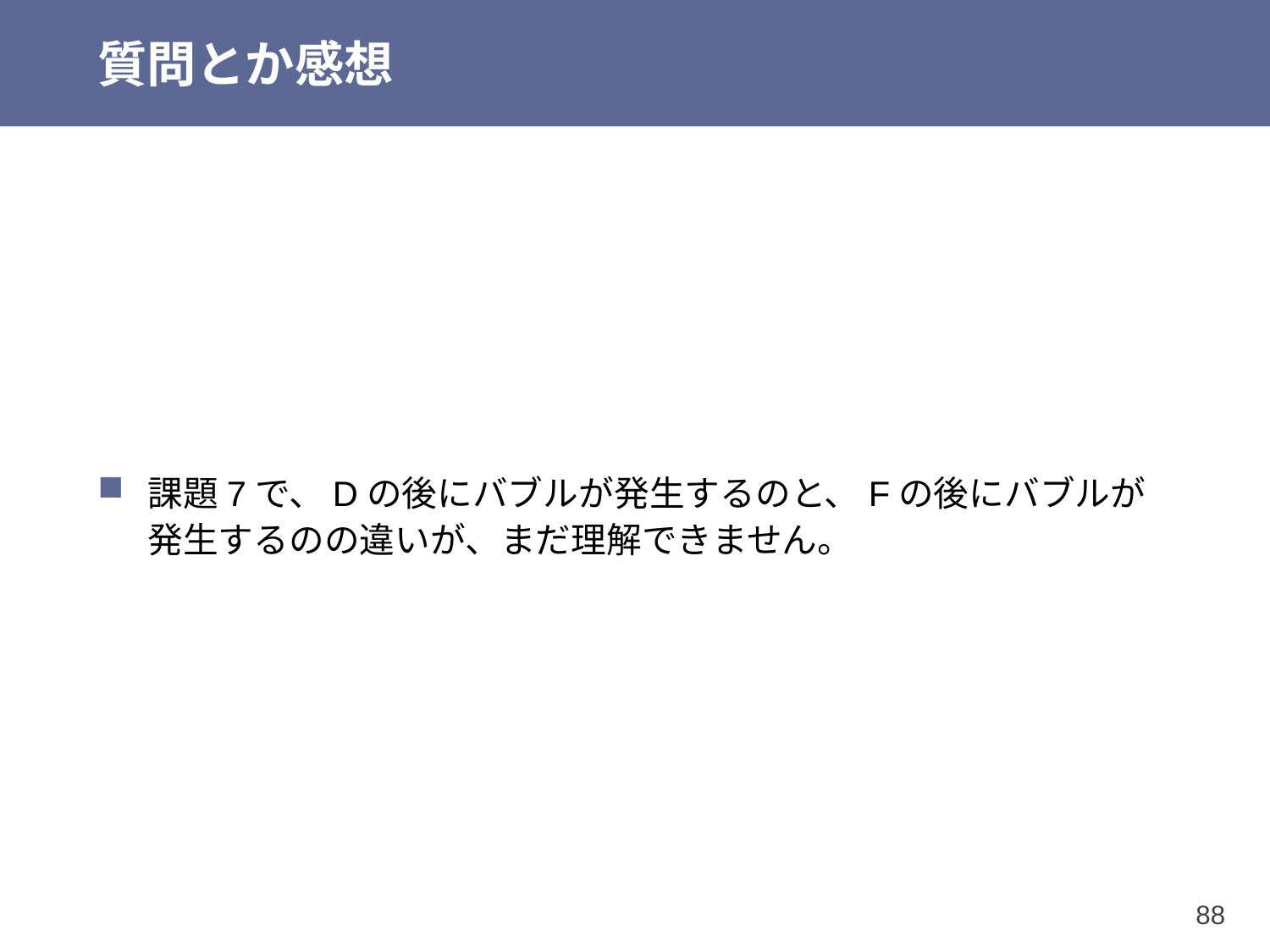

# 質問とか感想
課題7で、Dの後にバブルが発生するのと、Fの後にバブルが発生するのの違いが、まだ理解できません。